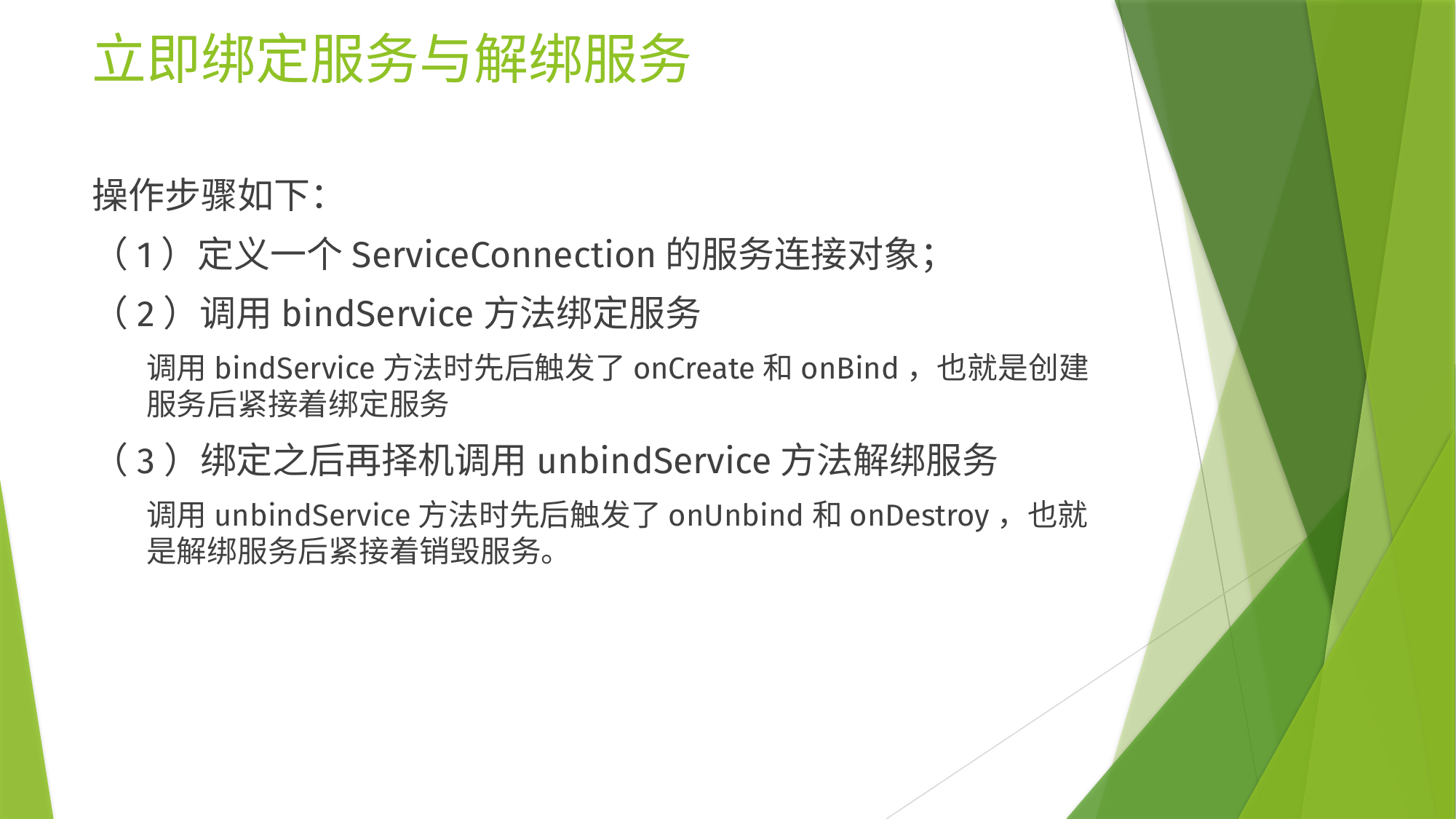

# 立即绑定服务与解绑服务
操作步骤如下：
（1）定义一个ServiceConnection的服务连接对象；
（2）调用bindService方法绑定服务
调用bindService方法时先后触发了onCreate和onBind，也就是创建服务后紧接着绑定服务
（3）绑定之后再择机调用unbindService方法解绑服务
调用unbindService方法时先后触发了onUnbind和onDestroy，也就是解绑服务后紧接着销毁服务。